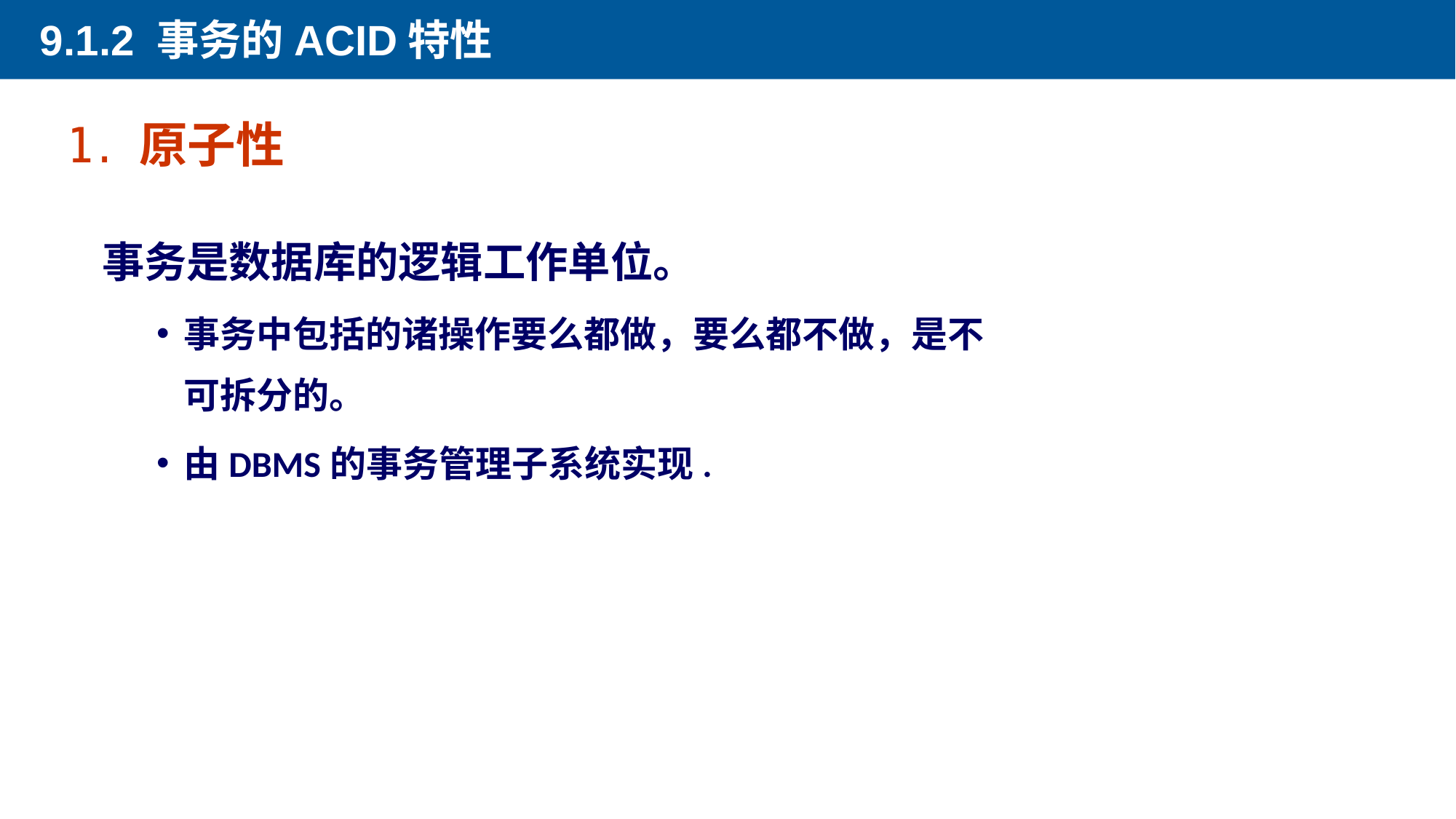

9.1.2 事务的ACID特性
1. 原子性
事务是数据库的逻辑工作单位。
事务中包括的诸操作要么都做，要么都不做，是不可拆分的。
由DBMS的事务管理子系统实现.